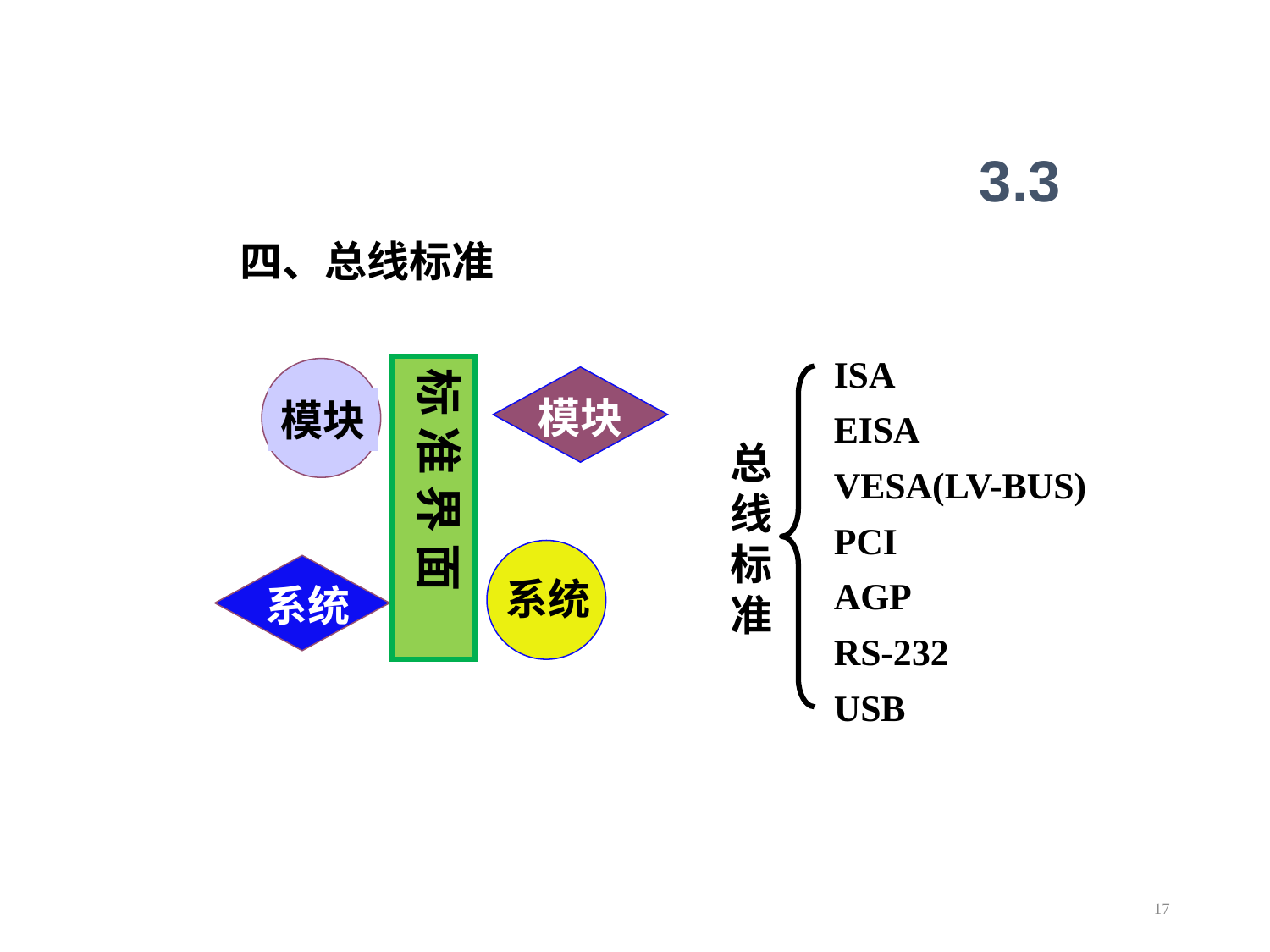

3.3
 四、总线标准
ISA
EISA
VESA(LV-BUS)
PCI
AGP
RS-232
USB
标 准 界 面

模块

模块
总
线
标
准

系统

系统
17